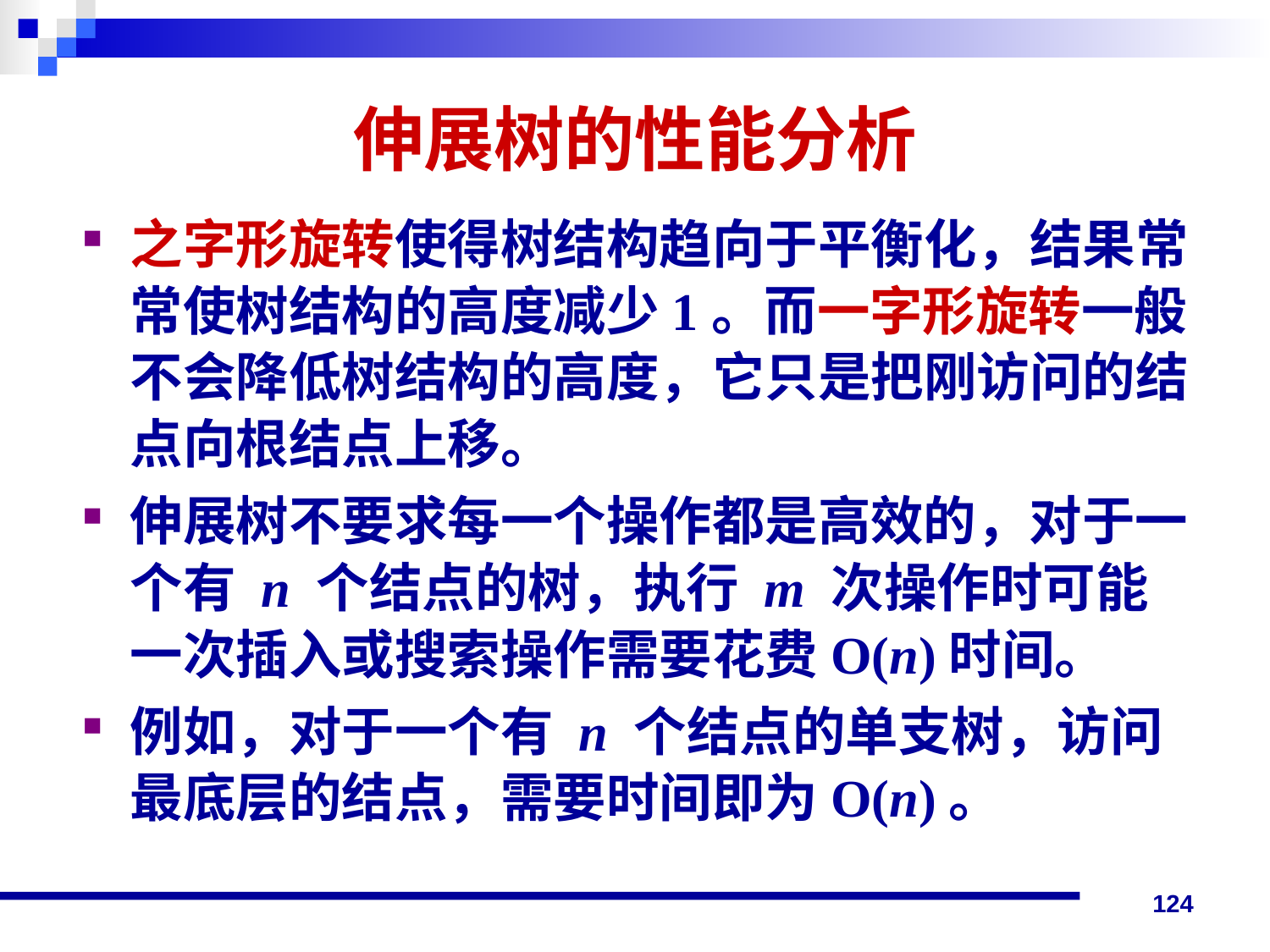

# 伸展树的性能分析
之字形旋转使得树结构趋向于平衡化，结果常常使树结构的高度减少1。而一字形旋转一般不会降低树结构的高度，它只是把刚访问的结点向根结点上移。
伸展树不要求每一个操作都是高效的，对于一个有 n 个结点的树，执行 m 次操作时可能一次插入或搜索操作需要花费O(n)时间。
例如，对于一个有 n 个结点的单支树，访问最底层的结点，需要时间即为O(n)。
124